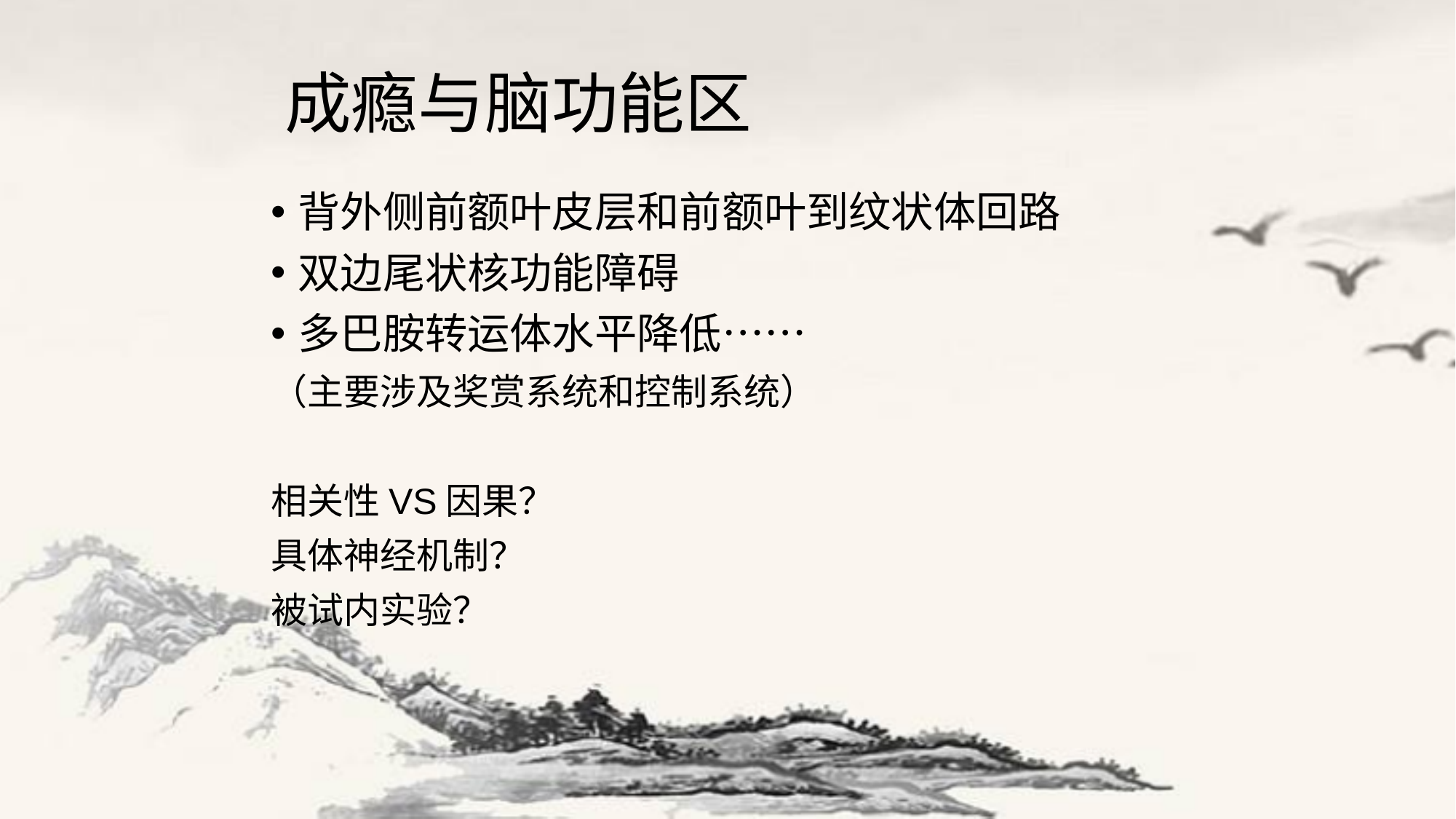

# 成瘾与脑功能区
背外侧前额叶皮层和前额叶到纹状体回路
双边尾状核功能障碍
多巴胺转运体水平降低……
（主要涉及奖赏系统和控制系统）

相关性VS因果？
具体神经机制？
被试内实验？